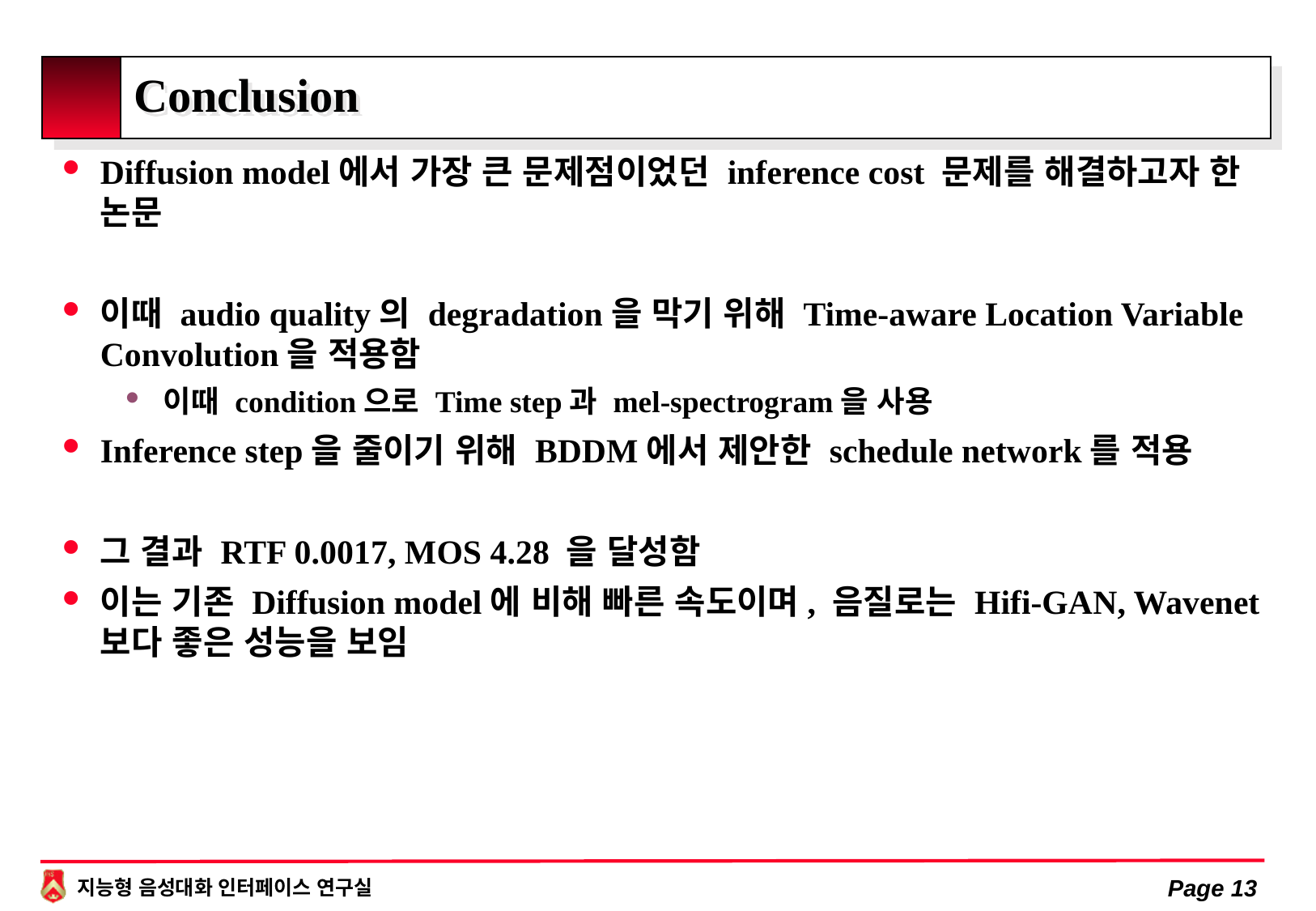

# Conclusion
Diffusion model에서 가장 큰 문제점이었던 inference cost 문제를 해결하고자 한 논문

이때 audio quality의 degradation을 막기 위해 Time-aware Location Variable Convolution을 적용함
이때 condition으로 Time step과 mel-spectrogram을 사용
Inference step을 줄이기 위해 BDDM에서 제안한 schedule network를 적용

그 결과 RTF 0.0017, MOS 4.28 을 달성함
이는 기존 Diffusion model에 비해 빠른 속도이며, 음질로는 Hifi-GAN, Wavenet보다 좋은 성능을 보임
Page 13